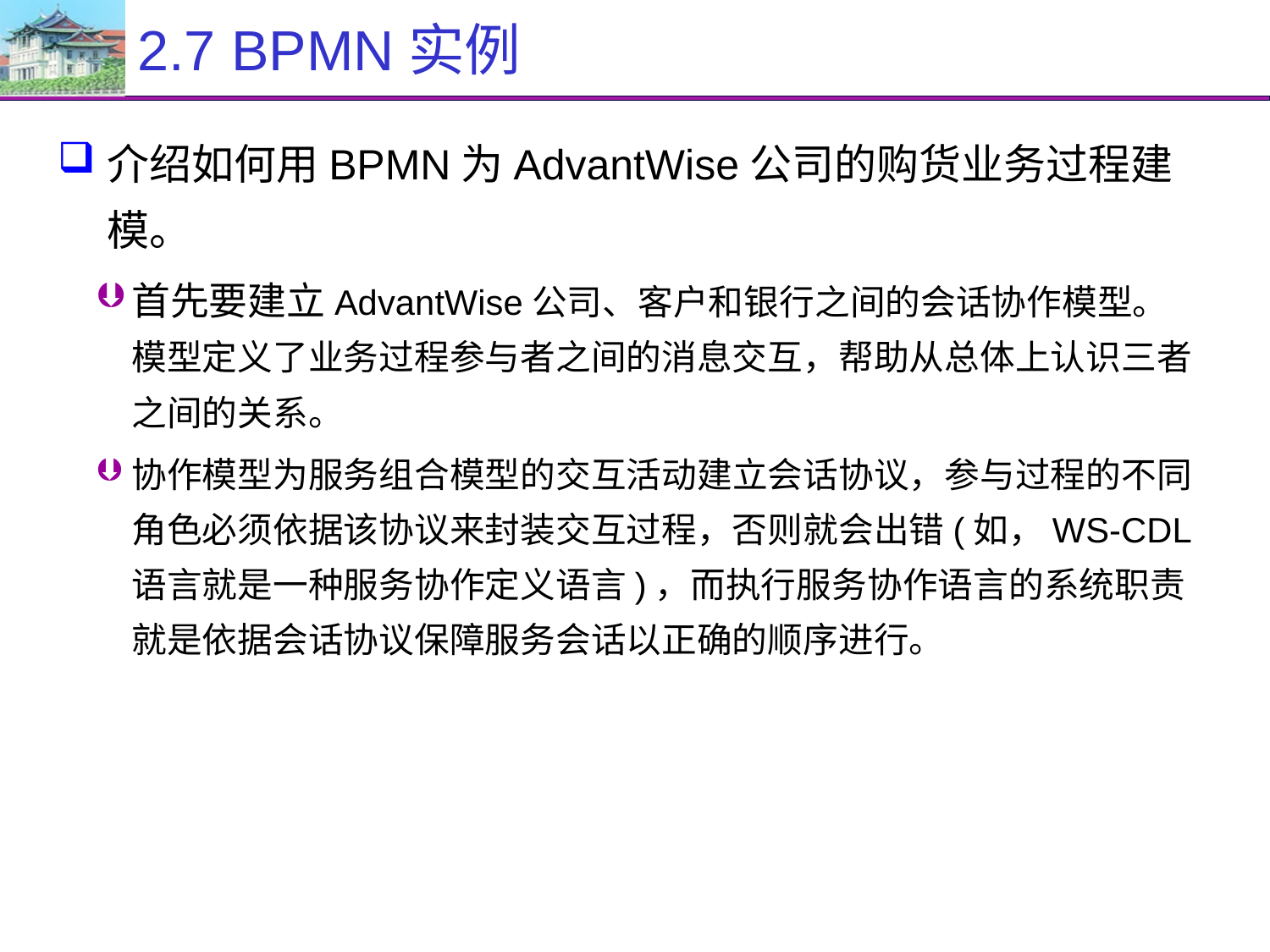

# 2.7 BPMN实例
介绍如何用BPMN为AdvantWise公司的购货业务过程建模。
首先要建立AdvantWise公司、客户和银行之间的会话协作模型。模型定义了业务过程参与者之间的消息交互，帮助从总体上认识三者之间的关系。
协作模型为服务组合模型的交互活动建立会话协议，参与过程的不同角色必须依据该协议来封装交互过程，否则就会出错(如，WS-CDL语言就是一种服务协作定义语言)，而执行服务协作语言的系统职责就是依据会话协议保障服务会话以正确的顺序进行。